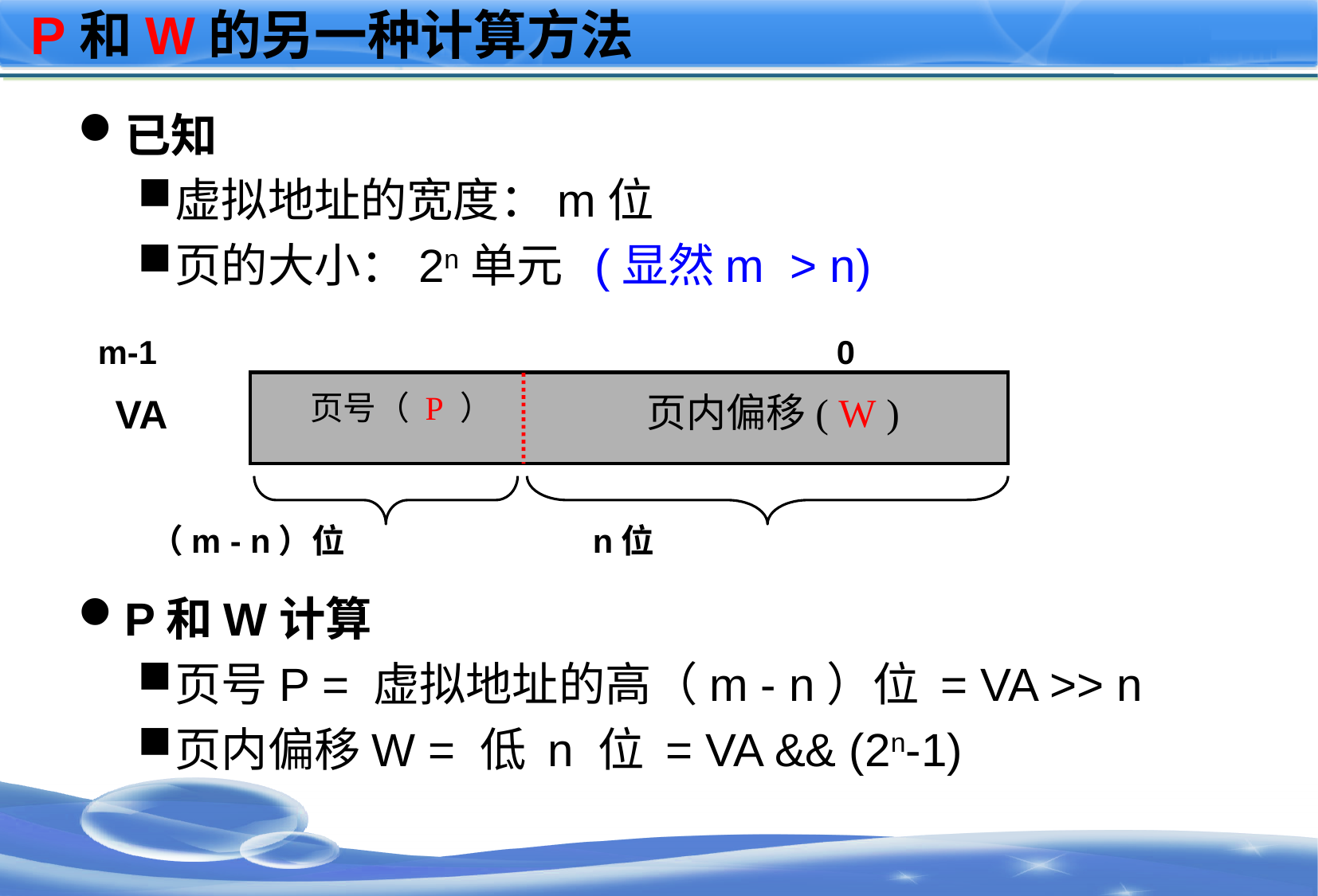

# P和W的另一种计算方法
已知
虚拟地址的宽度：m位
页的大小：2n单元  (显然m  > n)

P和W计算
页号P = 虚拟地址的高（m - n）位 = VA >> n
页内偏移W = 低 n 位 = VA && (2n-1)
m-1
0

页号（ P ）
页内偏移( W )
VA

（m - n）位

n位